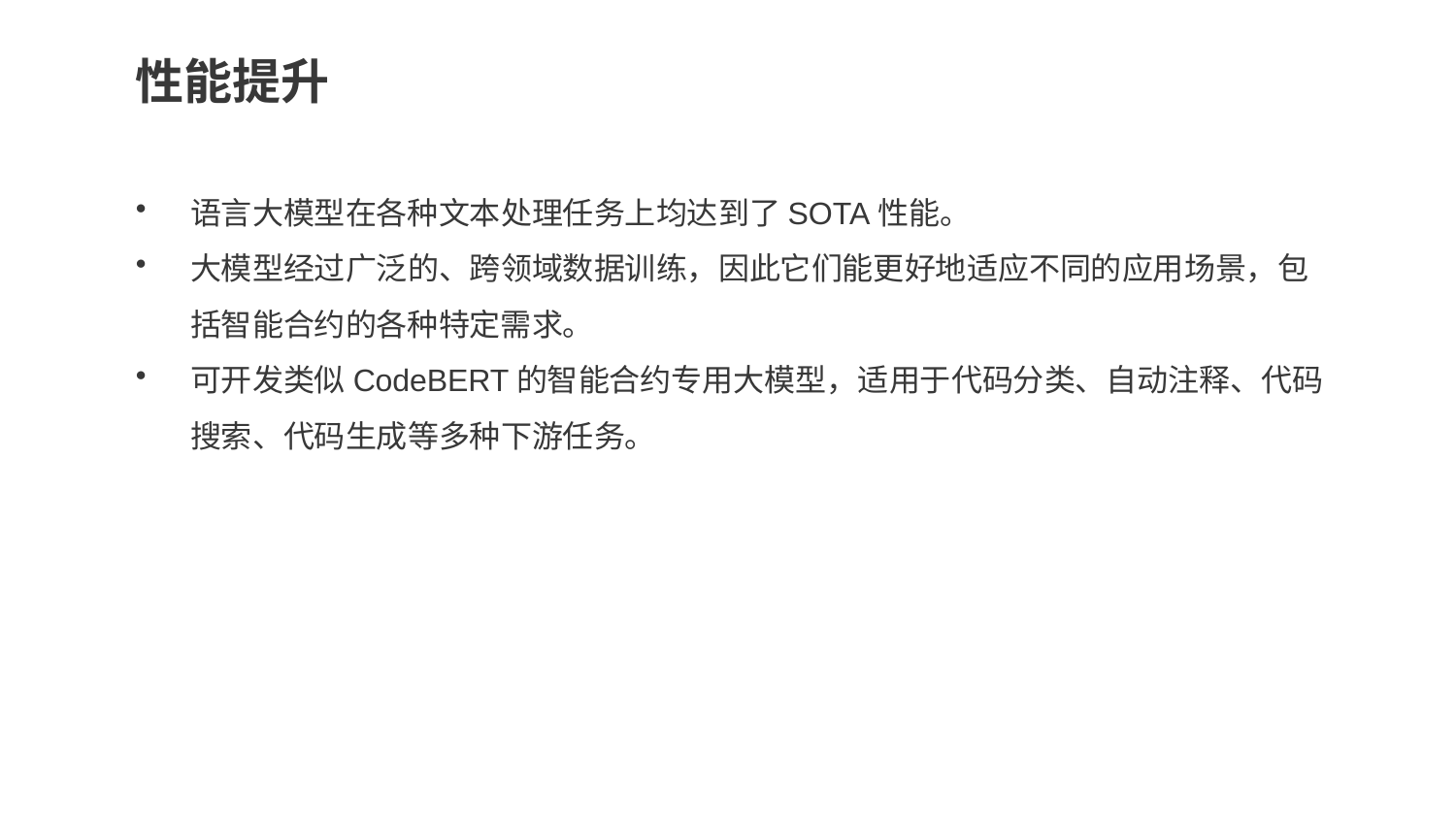

性能提升
语言大模型在各种文本处理任务上均达到了SOTA性能。
大模型经过广泛的、跨领域数据训练，因此它们能更好地适应不同的应用场景，包括智能合约的各种特定需求。
可开发类似CodeBERT的智能合约专用大模型，适用于代码分类、自动注释、代码搜索、代码生成等多种下游任务。